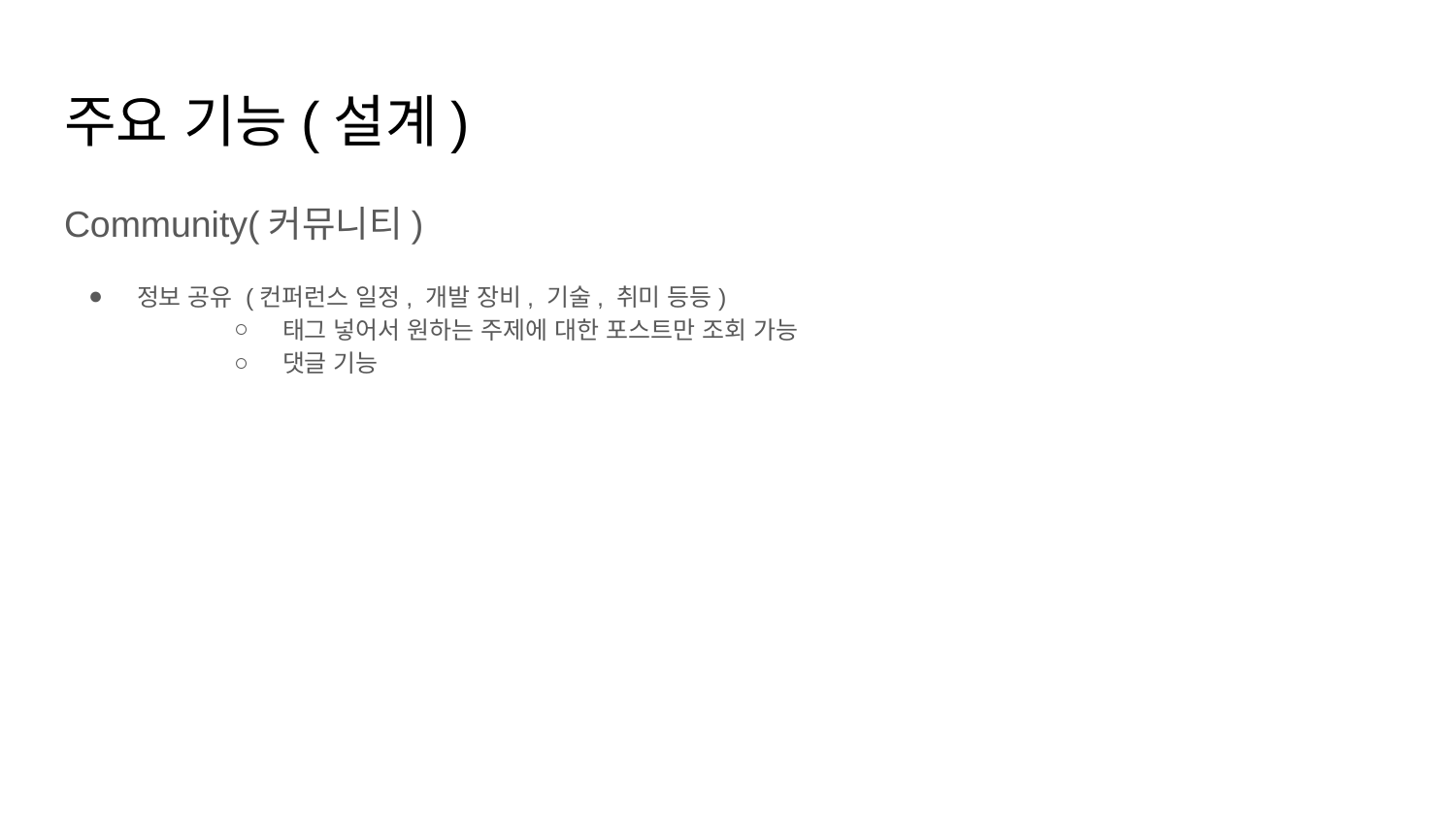

# 주요 기능(설계)
Community(커뮤니티)
정보 공유 (컨퍼런스 일정, 개발 장비, 기술, 취미 등등)
태그 넣어서 원하는 주제에 대한 포스트만 조회 가능
댓글 기능